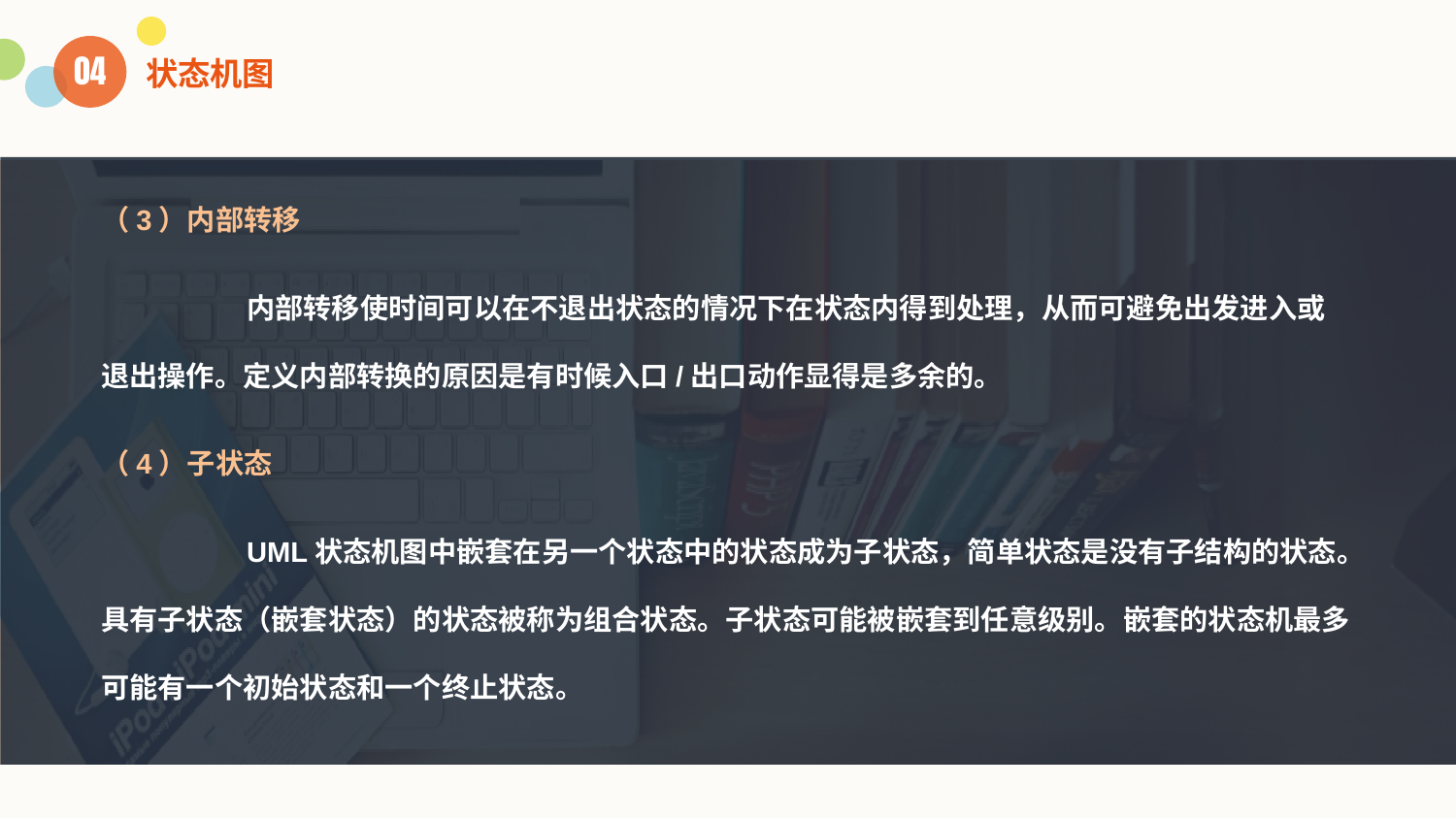

04
状态机图

（3）内部转移
	内部转移使时间可以在不退出状态的情况下在状态内得到处理，从而可避免出发进入或退出操作。定义内部转换的原因是有时候入口/出口动作显得是多余的。
（4）子状态
	UML状态机图中嵌套在另一个状态中的状态成为子状态，简单状态是没有子结构的状态。具有子状态（嵌套状态）的状态被称为组合状态。子状态可能被嵌套到任意级别。嵌套的状态机最多可能有一个初始状态和一个终止状态。